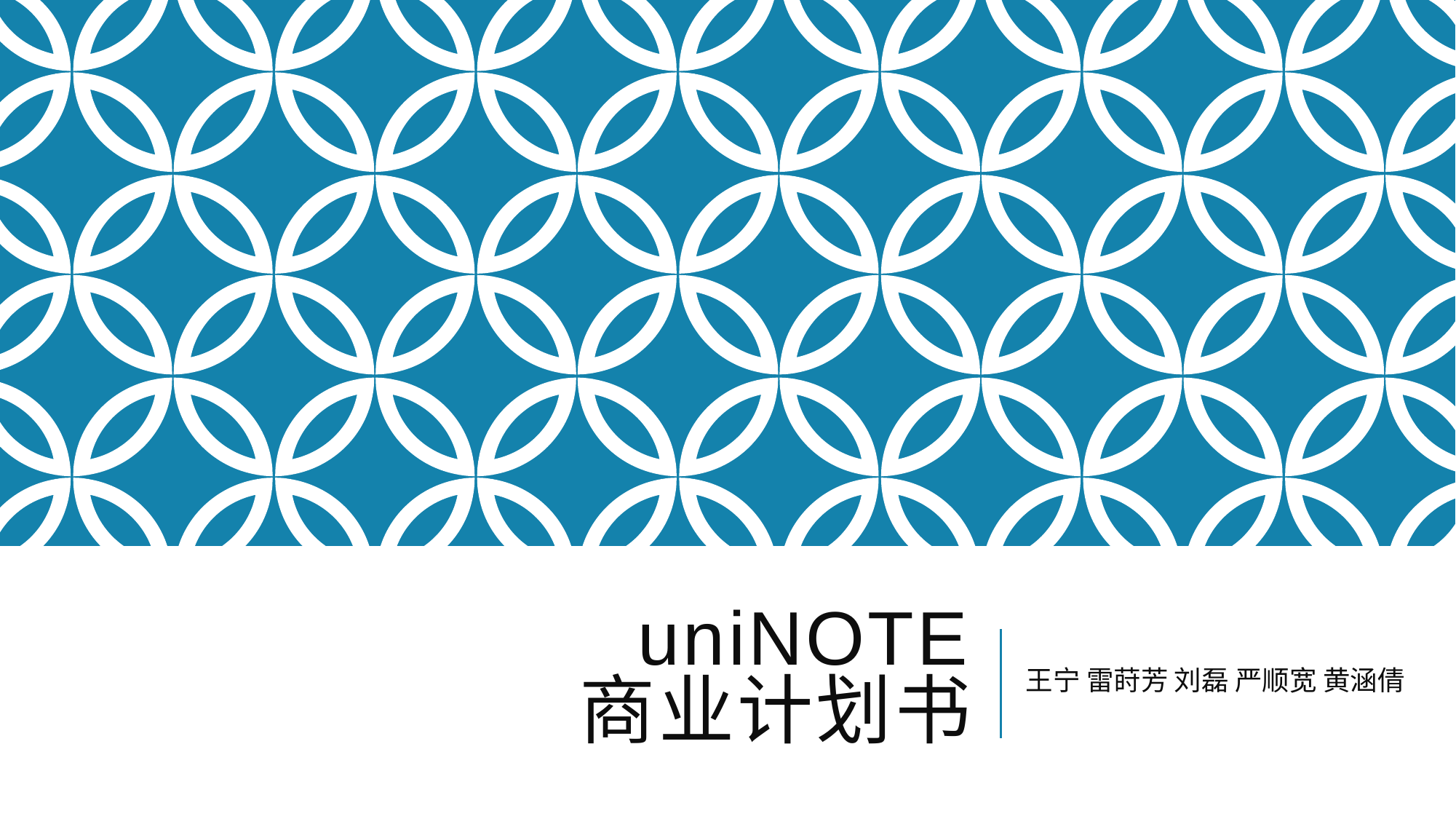

# uniNOTE 商业计划书
王宁 雷莳芳 刘磊 严顺宽 黄涵倩